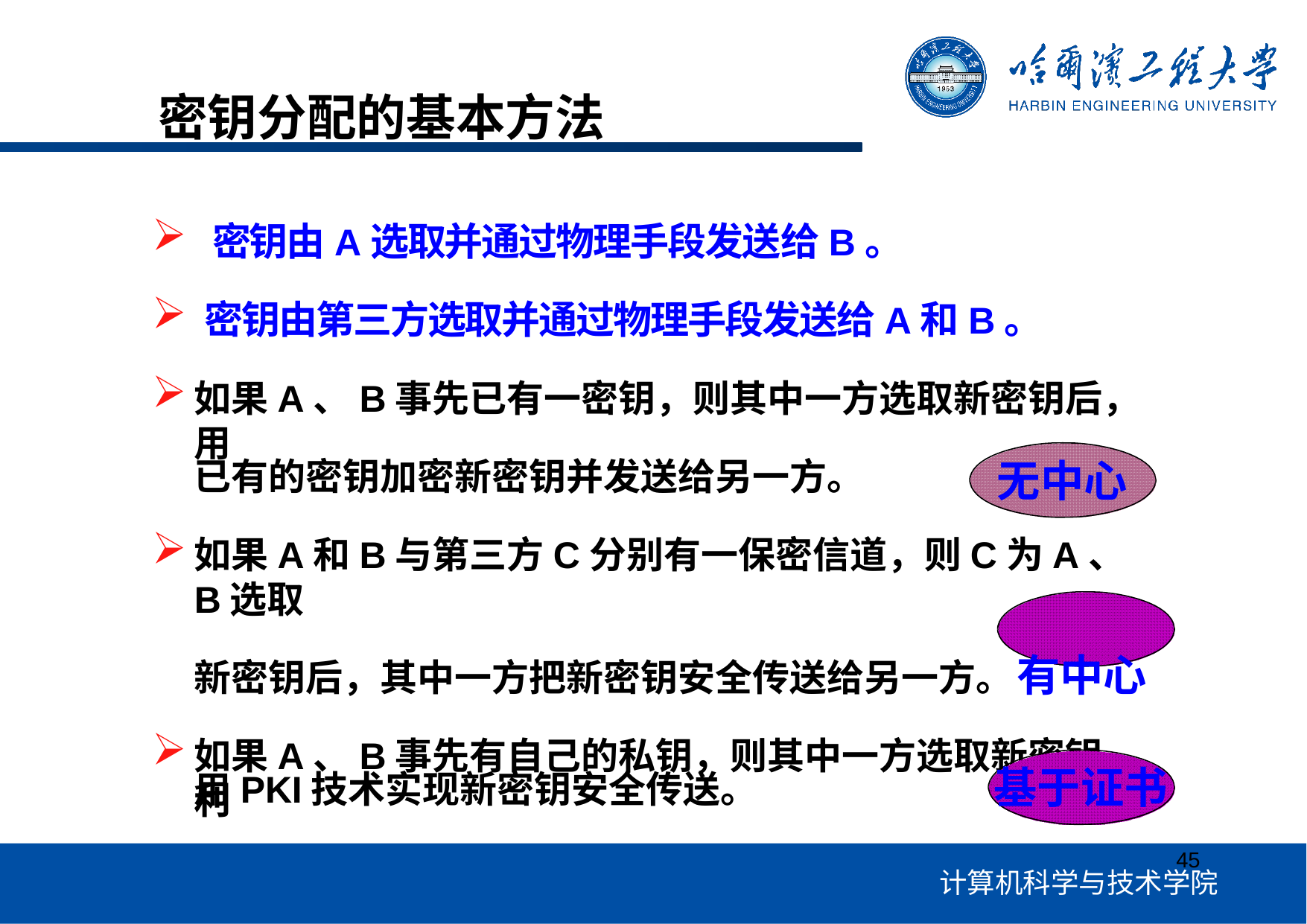

# 密钥分配的基本方法
 密钥由A选取并通过物理手段发送给B。
密钥由第三方选取并通过物理手段发送给A和B。
如果A、B事先已有一密钥，则其中一方选取新密钥后，用

已有的密钥加密新密钥并发送给另一方。
无中心
如果A和B与第三方C分别有一保密信道，则C为A、B选取
新密钥后，其中一方把新密钥安全传送给另一方。有中心
如果A、B事先有自己的私钥，则其中一方选取新密钥，利

基于证书
用PKI技术实现新密钥安全传送。
45